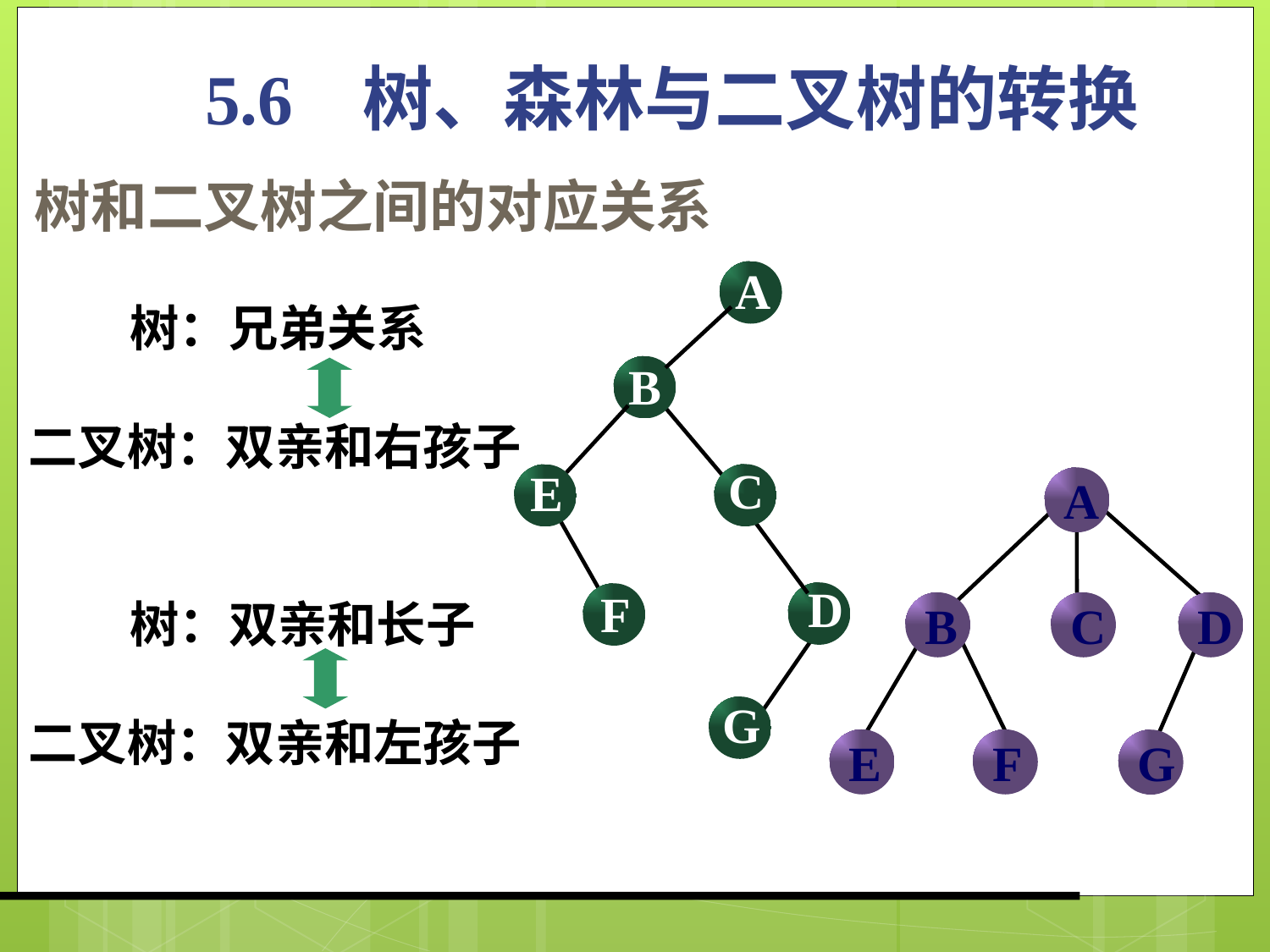

5.6   树、森林与二叉树的转换
树和二叉树之间的对应关系

        树：兄弟关系

二叉树：双亲和右孩子

        树：双亲和长子

二叉树：双亲和左孩子
A
B
C
E
D
F
G

A

B
C
D

E
F
G